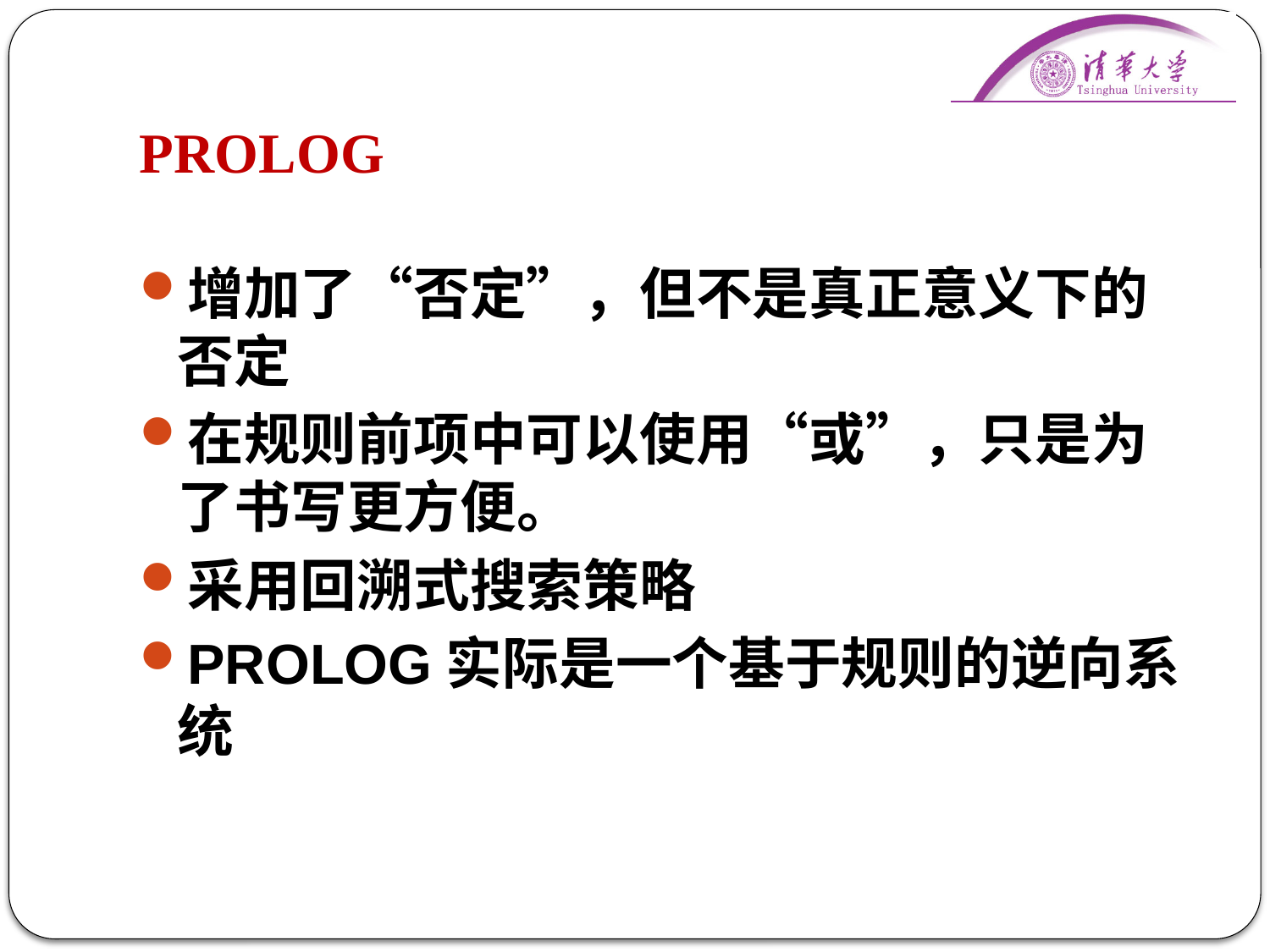

# PROLOG
增加了“否定”，但不是真正意义下的否定
在规则前项中可以使用“或”，只是为了书写更方便。
采用回溯式搜索策略
PROLOG实际是一个基于规则的逆向系统

49